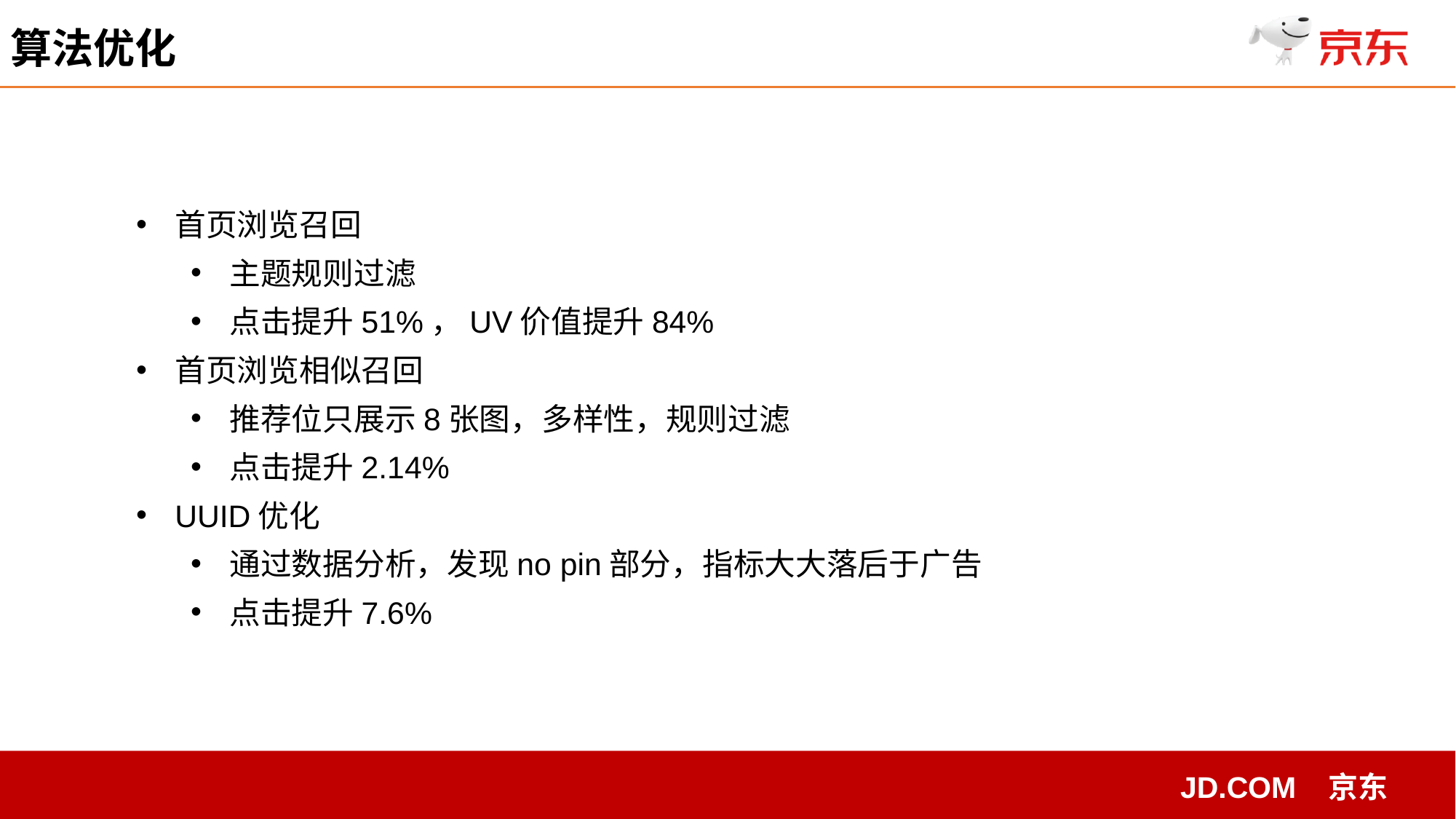

算法优化
首页浏览召回
主题规则过滤
点击提升51%，UV价值提升84%
首页浏览相似召回
推荐位只展示8张图，多样性，规则过滤
点击提升2.14%
UUID优化
通过数据分析，发现no pin部分，指标大大落后于广告
点击提升7.6%